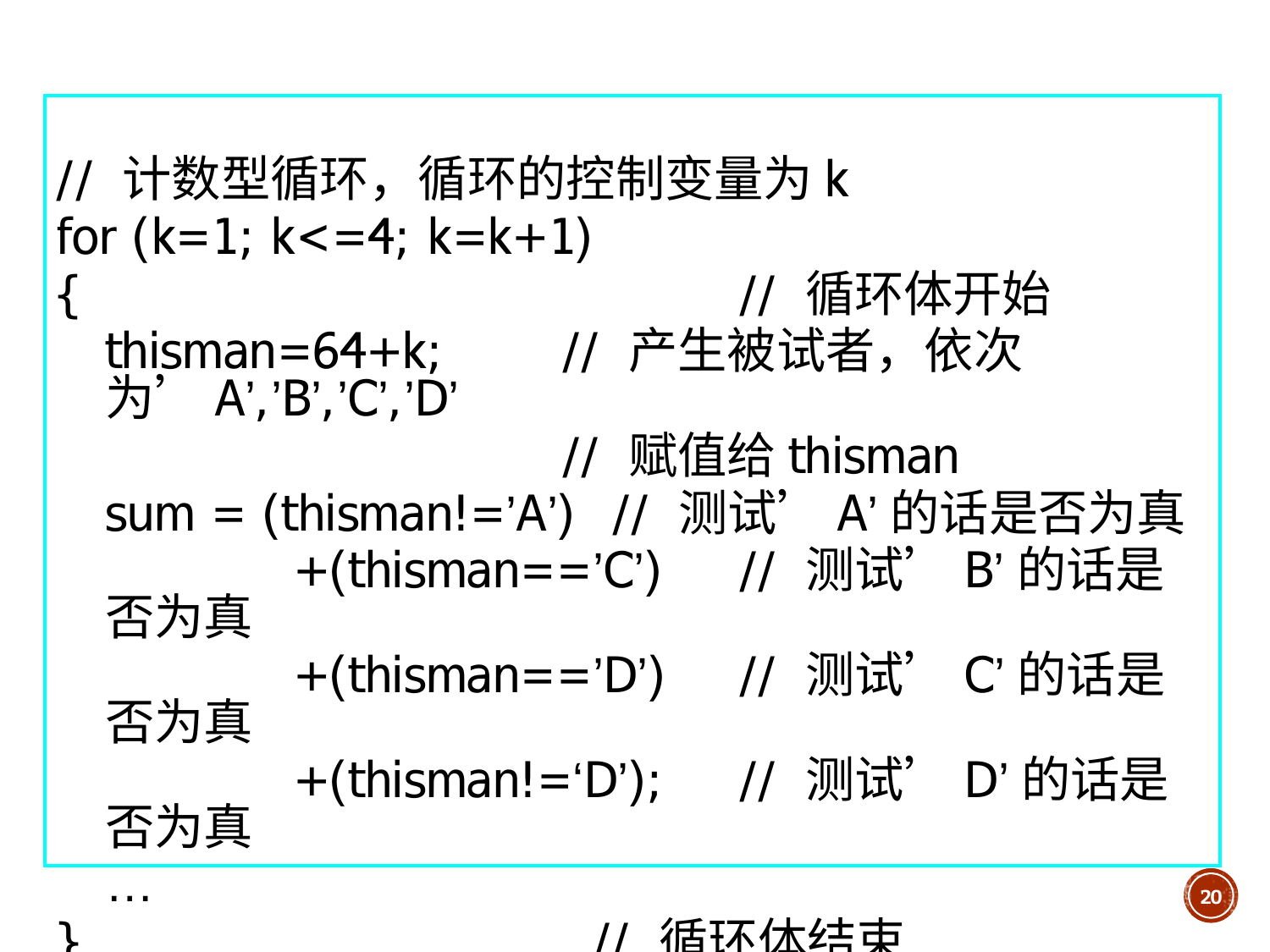

// 计数型循环，循环的控制变量为k
for (k=1; k<=4; k=k+1)
{				     		// 循环体开始
	thisman=64+k;	     // 产生被试者，依次为’A’,’B’,’C’,’D’
				     // 赋值给thisman
	sum = (thisman!=’A’)	// 测试’A’的话是否为真
		    +(thisman==’C’) 	// 测试’B’的话是否为真
		    +(thisman==’D’) 	// 测试’C’的话是否为真
		    +(thisman!=‘D’); 	// 测试’D’的话是否为真
	…
}				       // 循环体结束
20